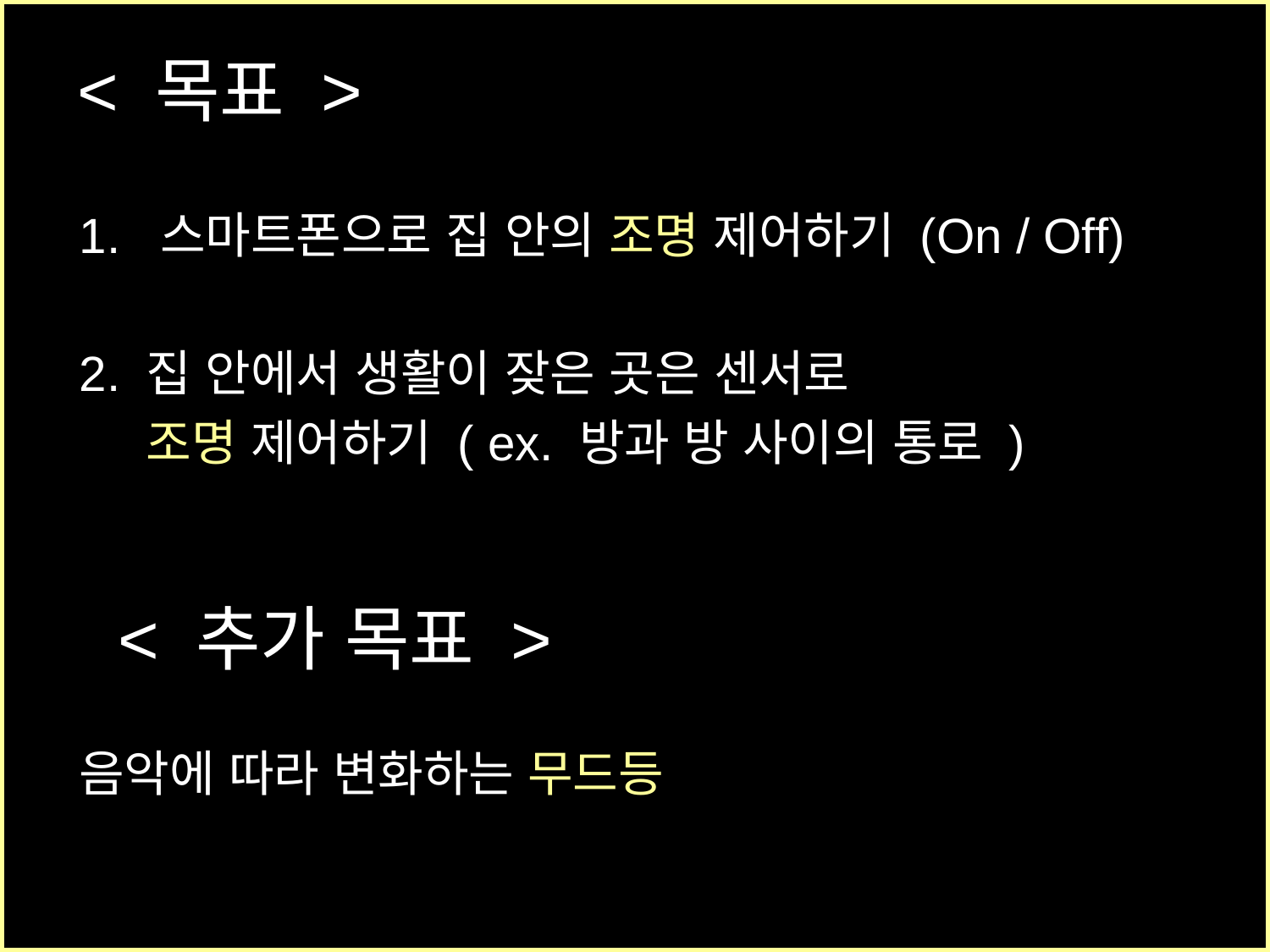

< 목표 >
< 목표 >
1.  스마트폰으로 집 안의 조명 제어하기 (On / Off)

2. 집 안에서 생활이 잦은 곳은 센서로
    조명 제어하기 ( ex. 방과 방 사이의 통로 )

< 추가 목표 >
음악에 따라 변화하는 무드등